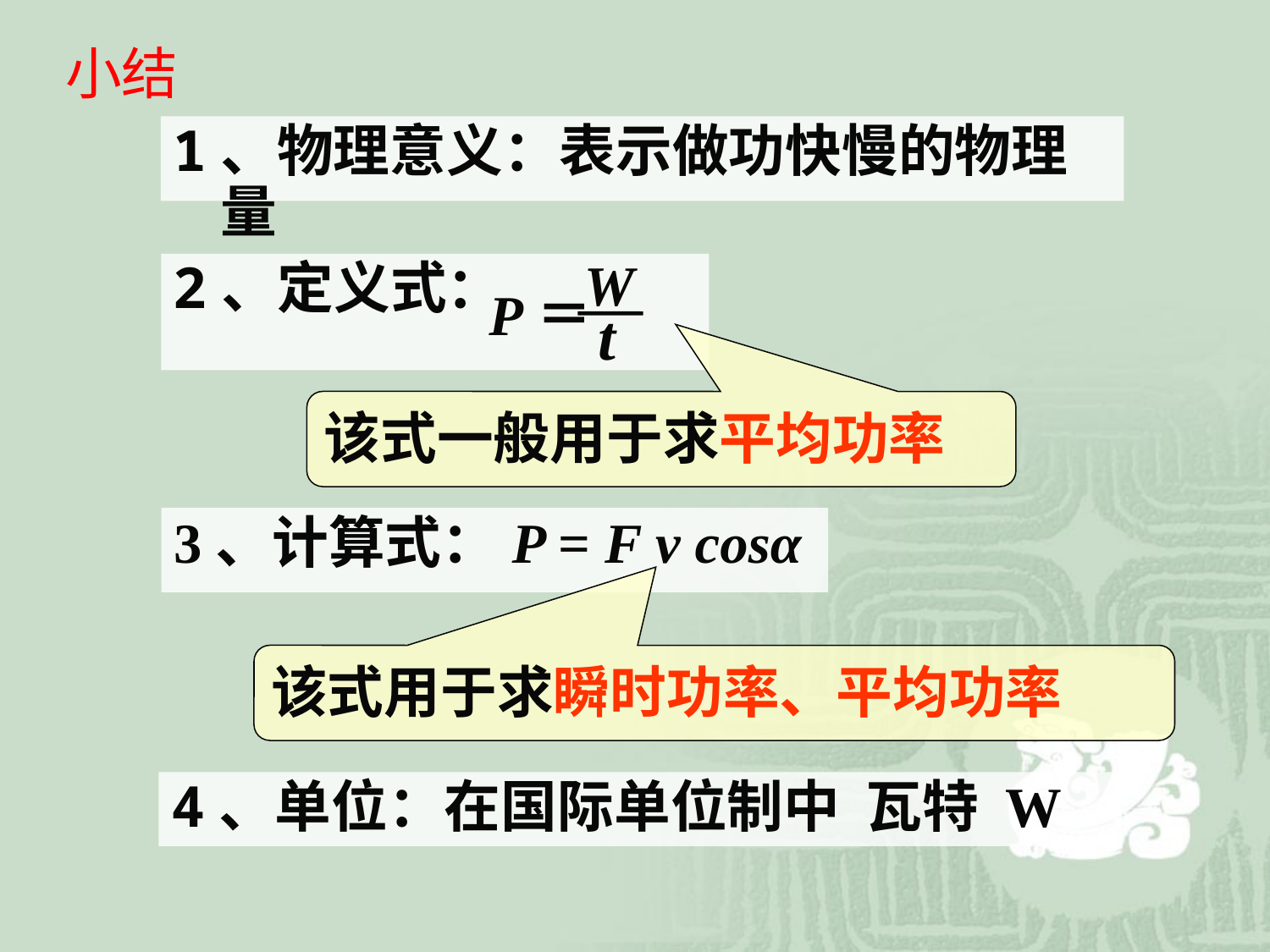

小结
1、物理意义：表示做功快慢的物理量
W
t

P＝
2、定义式：

该式一般用于求平均功率
3、计算式：P = F v cosα
该式用于求瞬时功率、平均功率
4、单位：在国际单位制中  瓦特 W